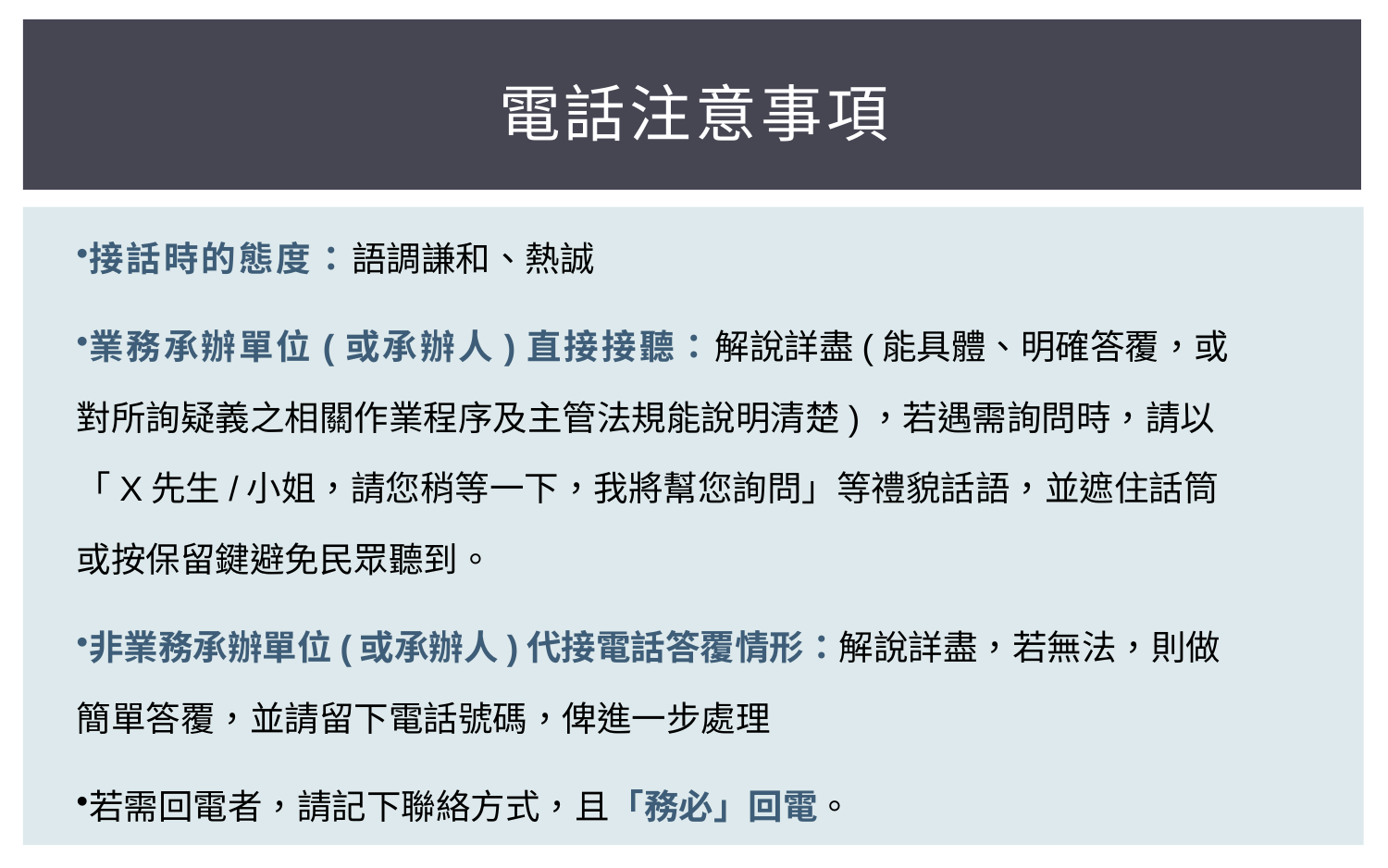

# 電話注意事項
接話時的態度：語調謙和、熱誠
業務承辦單位(或承辦人)直接接聽：解說詳盡(能具體、明確答覆，或對所詢疑義之相關作業程序及主管法規能說明清楚)，若遇需詢問時，請以「X先生/小姐，請您稍等一下，我將幫您詢問」等禮貌話語，並遮住話筒或按保留鍵避免民眾聽到。
非業務承辦單位(或承辦人)代接電話答覆情形：解說詳盡，若無法，則做簡單答覆，並請留下電話號碼，俾進一步處理
若需回電者，請記下聯絡方式，且「務必」回電。